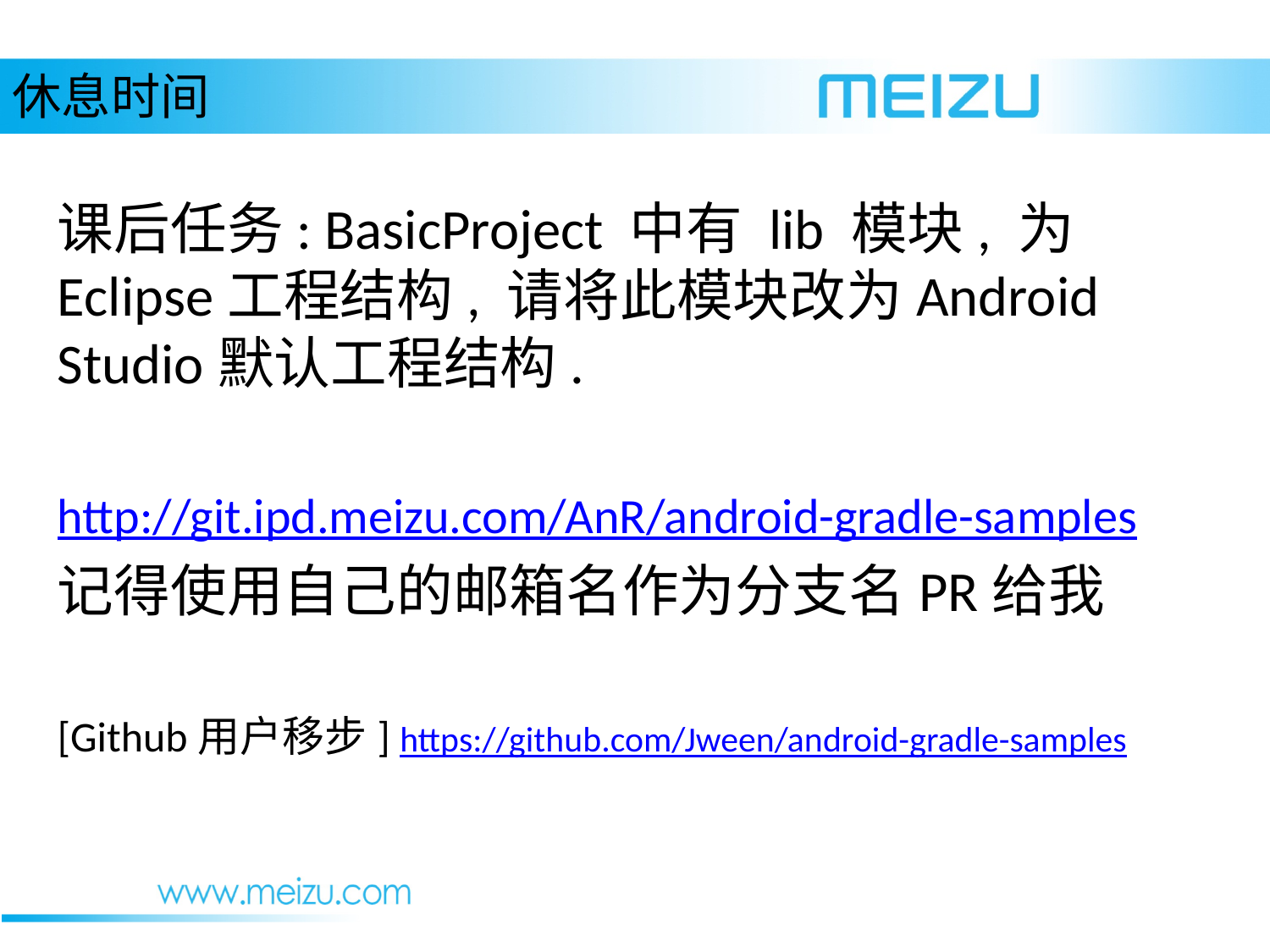

# 休息时间
课后任务: BasicProject 中有 lib 模块, 为Eclipse工程结构, 请将此模块改为Android Studio默认工程结构.

http://git.ipd.meizu.com/AnR/android-gradle-samples
记得使用自己的邮箱名作为分支名PR给我

[Github用户移步] https://github.com/Jween/android-gradle-samples